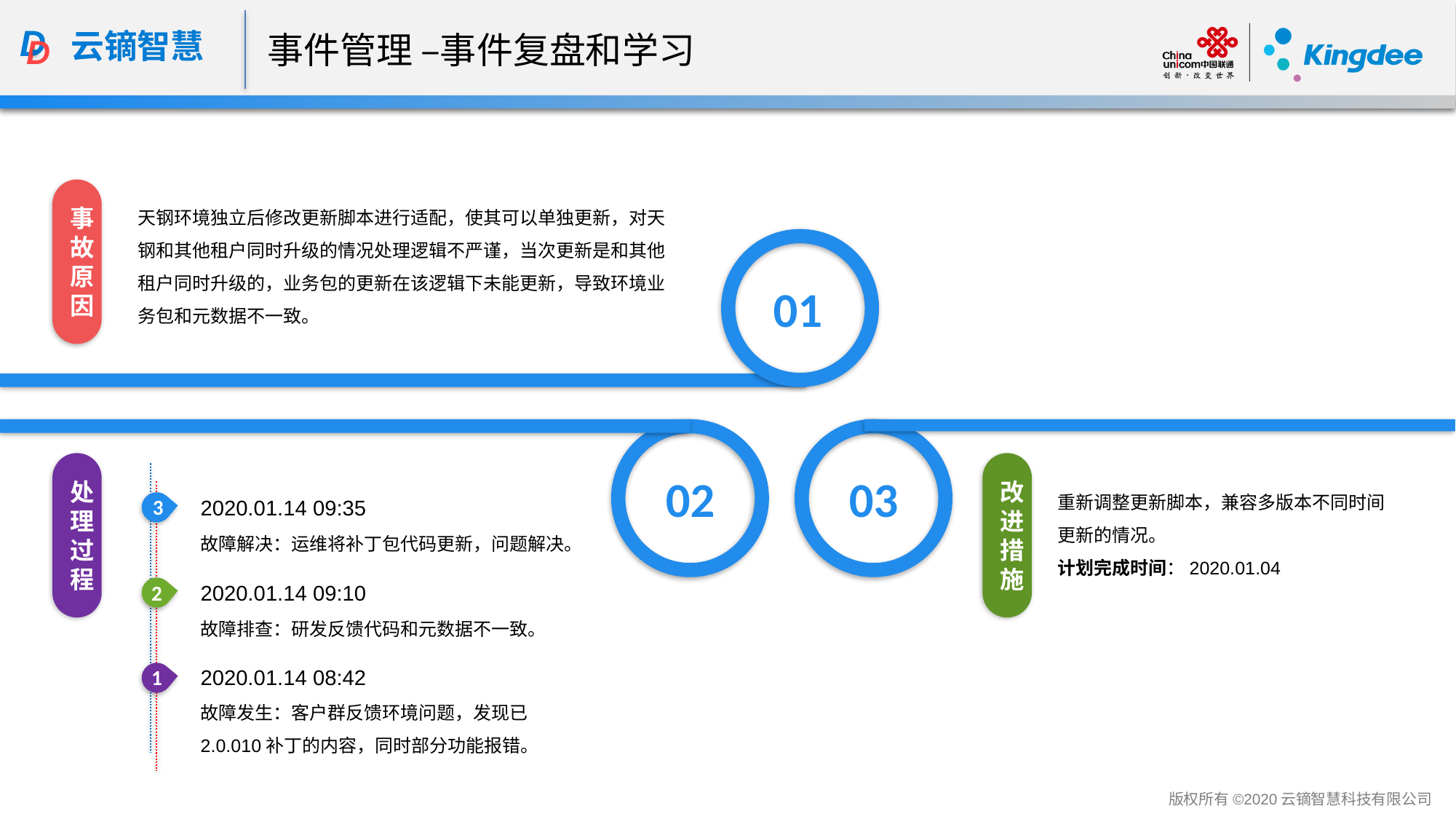

事件管理 –事件复盘和学习
事故原因
天钢环境独立后修改更新脚本进行适配，使其可以单独更新，对天钢和其他租户同时升级的情况处理逻辑不严谨，当次更新是和其他租户同时升级的，业务包的更新在该逻辑下未能更新，导致环境业务包和元数据不一致。

01

处理过程
改进措施
02
03
重新调整更新脚本，兼容多版本不同时间更新的情况。
计划完成时间：2020.01.04
3
2020.01.14 09:35

故障解决：运维将补丁包代码更新，问题解决。
2
2020.01.14 09:10

故障排查：研发反馈代码和元数据不一致。
1
2020.01.14 08:42

故障发生：客户群反馈环境问题，发现已2.0.010补丁的内容，同时部分功能报错。